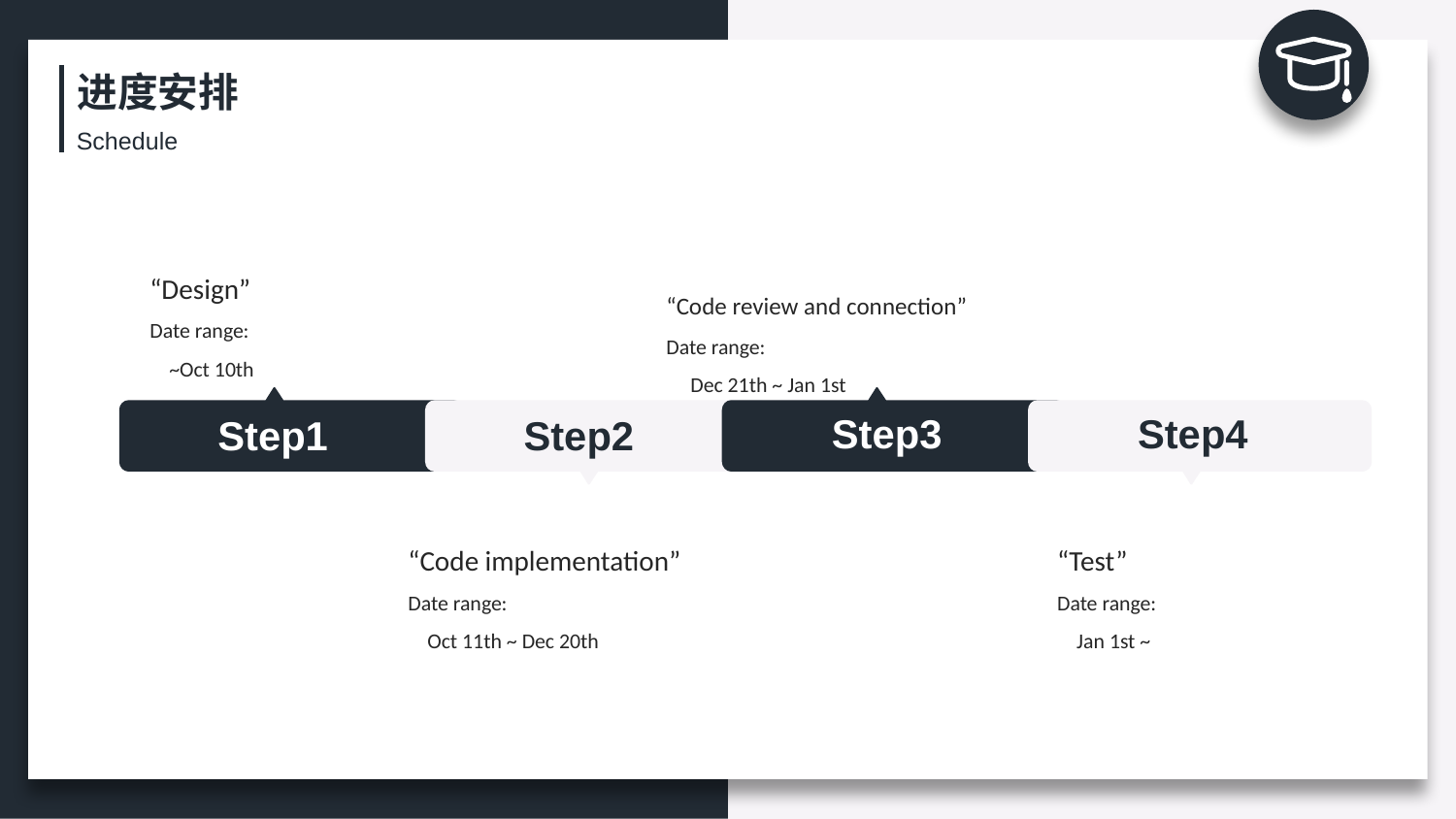

进度安排
Schedule
“Design”
Date range:
    ~Oct 10th
“Code review and connection”
Date range:
     Dec 21th ~ Jan 1st

Step3
Step4

Step1
Step2
“Test”
Date range:
    Jan 1st ~
“Code implementation”
Date range:
    Oct 11th ~ Dec 20th